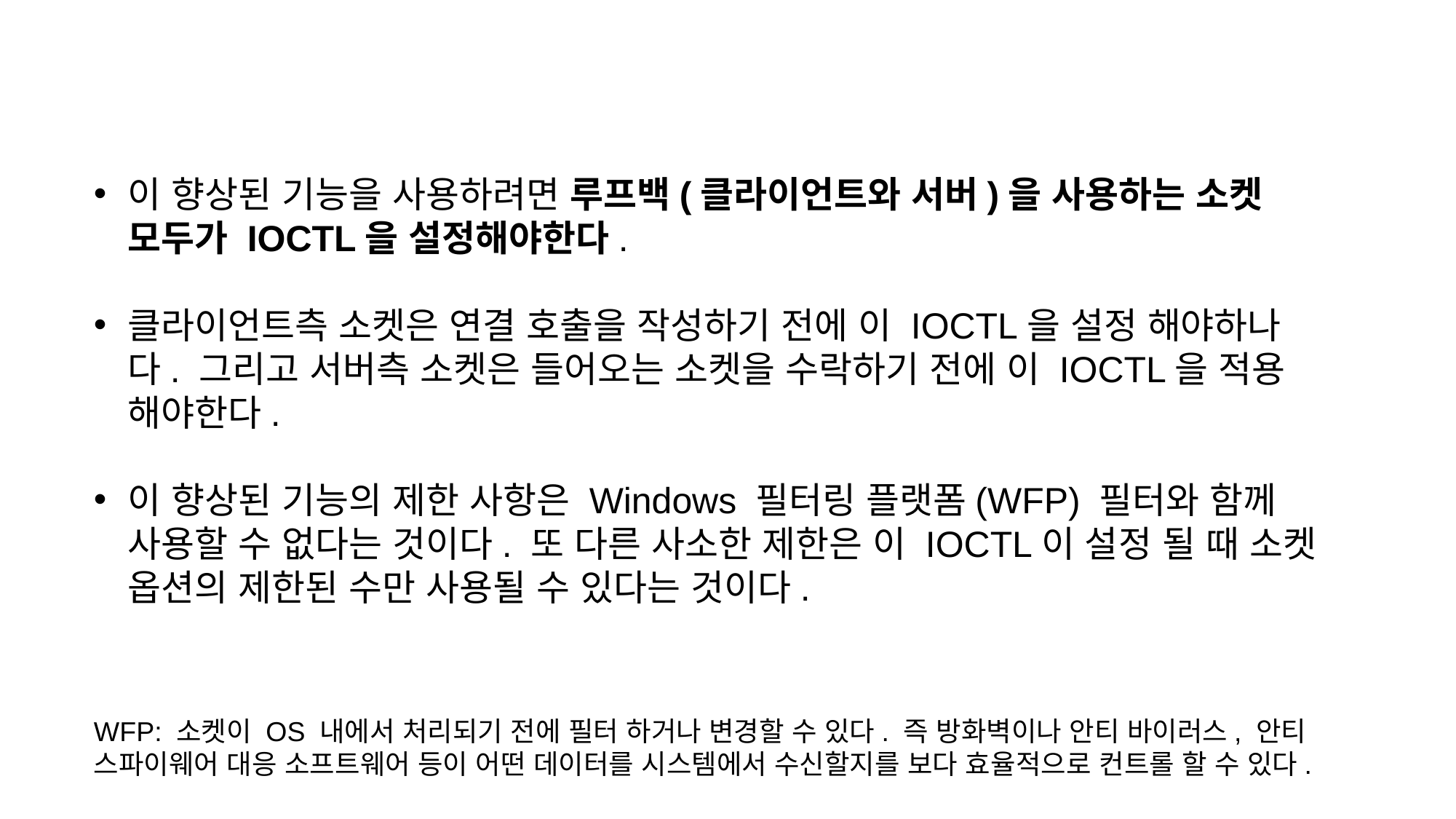

이 향상된 기능을 사용하려면 루프백(클라이언트와 서버)을 사용하는 소켓 모두가 IOCTL을 설정해야한다.
클라이언트측 소켓은 연결 호출을 작성하기 전에 이 IOCTL을 설정 해야하나다. 그리고 서버측 소켓은 들어오는 소켓을 수락하기 전에 이 IOCTL을 적용 해야한다.
이 향상된 기능의 제한 사항은 Windows 필터링 플랫폼(WFP) 필터와 함께 사용할 수 없다는 것이다. 또 다른 사소한 제한은 이 IOCTL이 설정 될 때 소켓 옵션의 제한된 수만 사용될 수 있다는 것이다.
WFP: 소켓이 OS 내에서 처리되기 전에 필터 하거나 변경할 수 있다. 즉 방화벽이나 안티 바이러스, 안티 스파이웨어 대응 소프트웨어 등이 어떤 데이터를 시스템에서 수신할지를 보다 효율적으로 컨트롤 할 수 있다.